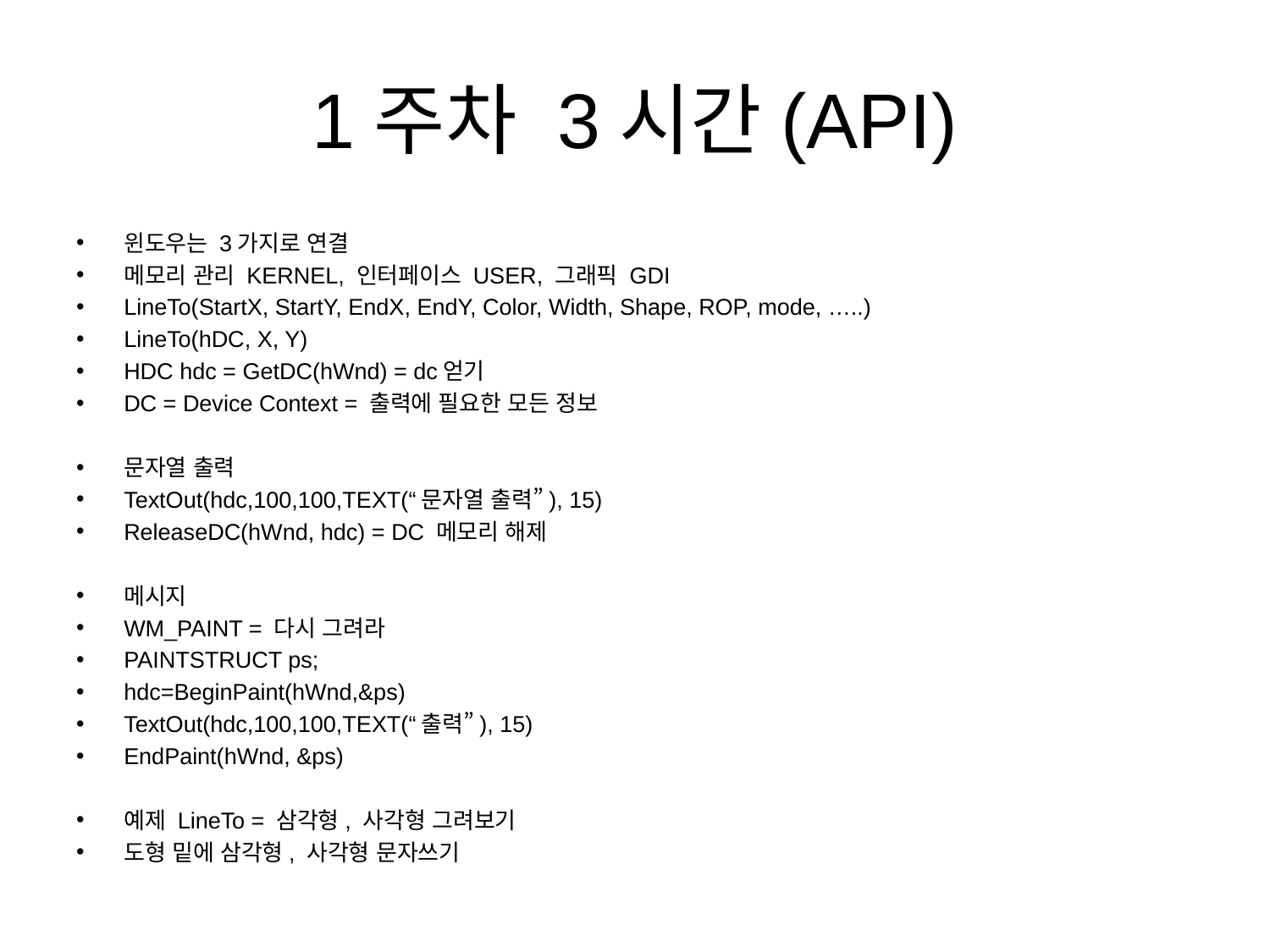

# 1주차 3시간(API)
윈도우는 3가지로 연결
메모리 관리 KERNEL, 인터페이스 USER, 그래픽 GDI
LineTo(StartX, StartY, EndX, EndY, Color, Width, Shape, ROP, mode, …..)
LineTo(hDC, X, Y)
HDC hdc = GetDC(hWnd) = dc얻기
DC = Device Context = 출력에 필요한 모든 정보

문자열 출력
TextOut(hdc,100,100,TEXT(“문자열 출력”), 15)
ReleaseDC(hWnd, hdc) = DC 메모리 해제

메시지
WM_PAINT = 다시 그려라
PAINTSTRUCT ps;
hdc=BeginPaint(hWnd,&ps)
TextOut(hdc,100,100,TEXT(“출력”), 15)
EndPaint(hWnd, &ps)

예제 LineTo = 삼각형, 사각형 그려보기
도형 밑에 삼각형, 사각형 문자쓰기